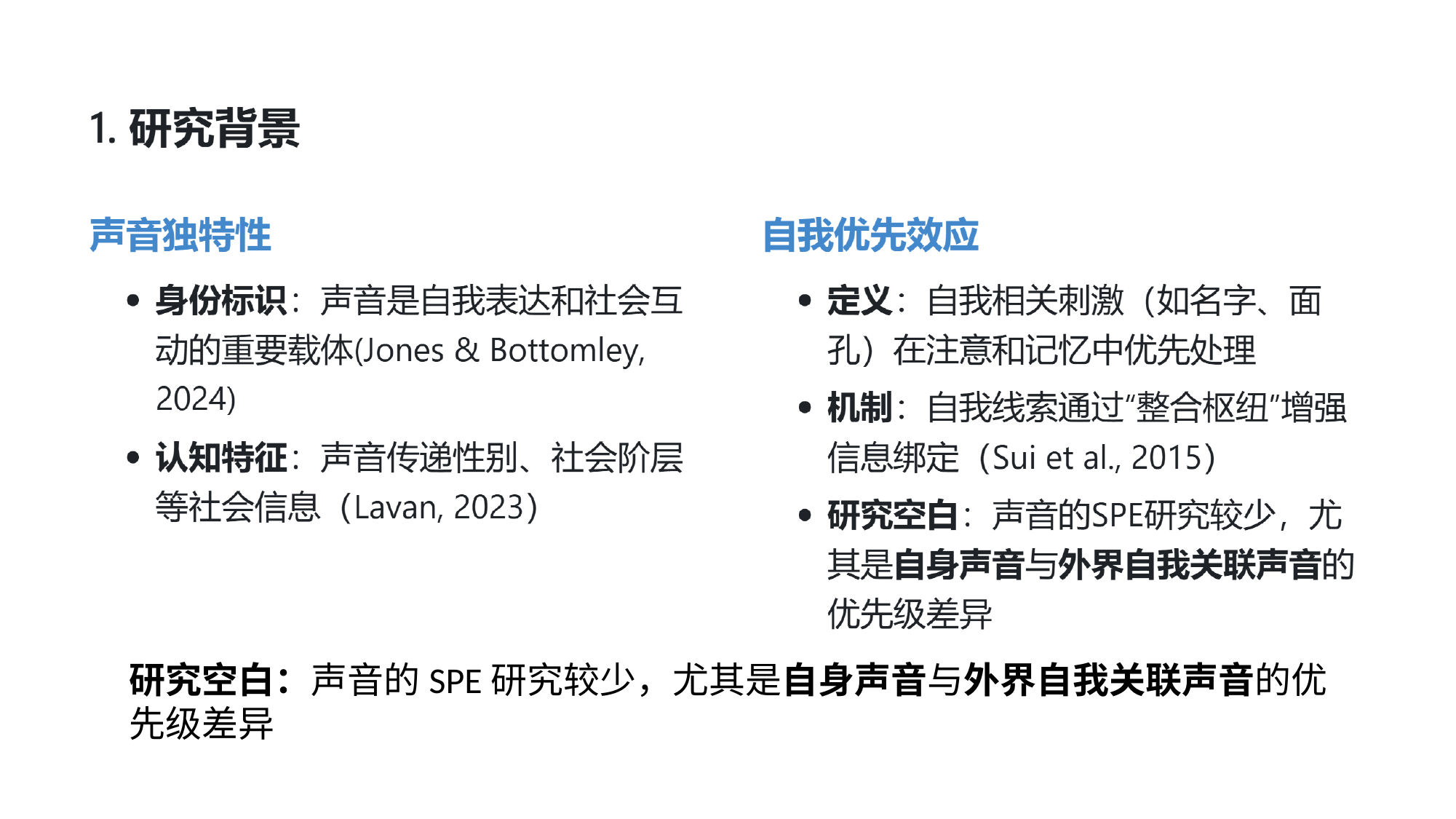

研究空白：声音的SPE研究较少，尤其是自身声音与外界自我关联声音的优先级差异